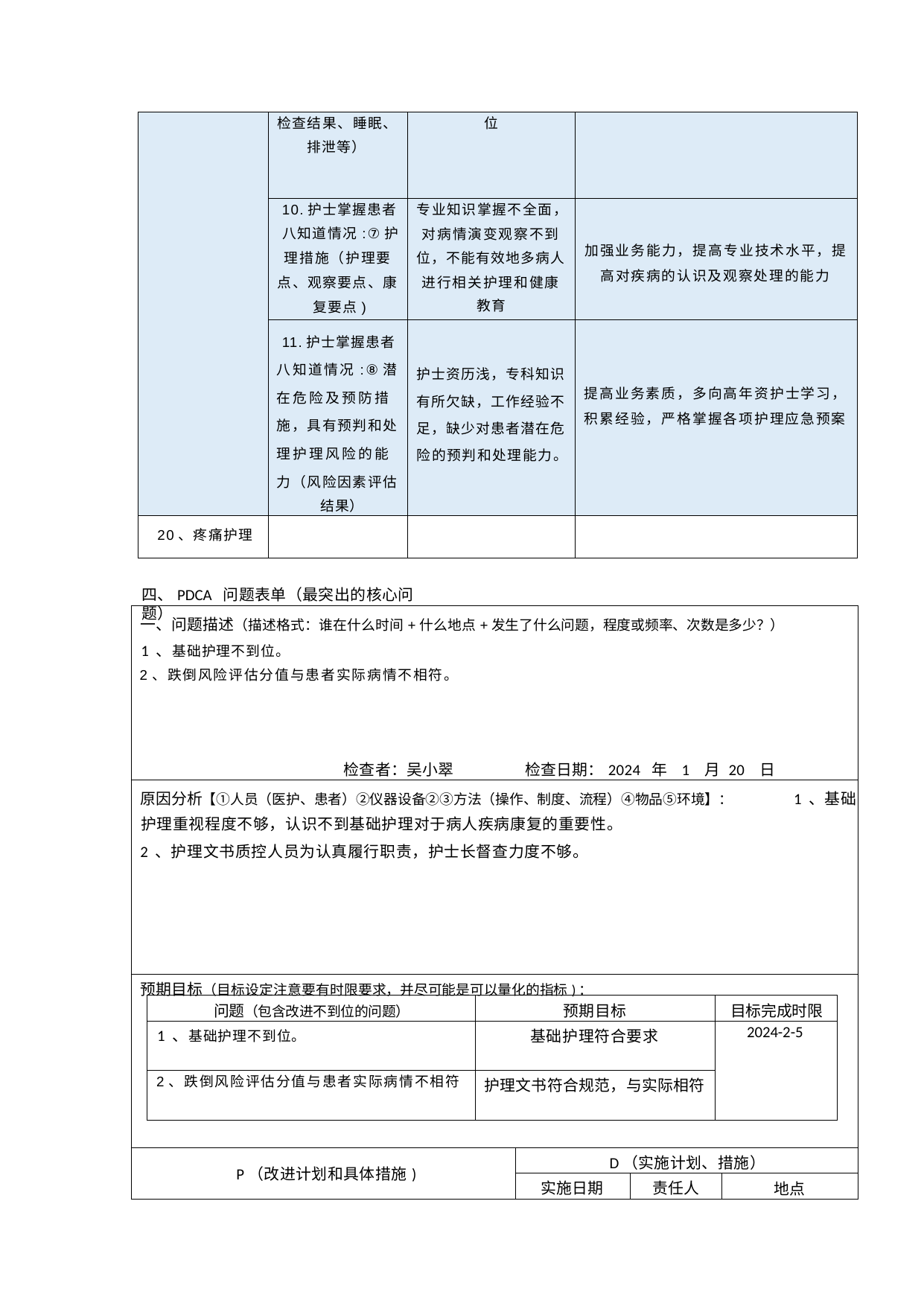

|  | 检查结果、睡眠、 排泄等） | 位 |  |
| --- | --- | --- | --- |
|  | 10.护士掌握患者 八知道情况:⑦护 理措施（护理要 点、观察要点、康 复要点) | 专业知识掌握不全面， 对病情演变观察不到 位，不能有效地多病人 进行相关护理和健康 教育 | 加强业务能力，提高专业技术水平，提 高对疾病的认识及观察处理的能力 |
|  | 11.护士掌握患者 八知道情况:⑧潜 在危险及预防措 施，具有预判和处 理护理风险的能 力（风险因素评估 结果） | 护士资历浅，专科知识 有所欠缺，工作经验不 足，缺少对患者潜在危 险的预判和处理能力。 | 提高业务素质，多向高年资护士学习， 积累经验，严格掌握各项护理应急预案 |
| 20、疼痛护理 |  |  |  |

四、PDCA 问题表单（最突出的核心问题）
| 一、问题描述（描述格式：谁在什么时间+什么地点+发生了什么问题，程度或频率、次数是多少？） 1 、基础护理不到位。 2、跌倒风险评估分值与患者实际病情不相符。 检查者：吴小翠 检查日期：2024 年 1 月 20 日 |  |  |  |
| --- | --- | --- | --- |
| 原因分析【①人员（医护、患者）②仪器设备②③方法（操作、制度、流程）④物品⑤环境】： 1 、基础护理重视程度不够，认识不到基础护理对于病人疾病康复的重要性。 2 、护理文书质控人员为认真履行职责，护士长督查力度不够。 |  |  |  |
| 预期目标（目标设定注意要有时限要求，并尽可能是可以量化的指标)： |  |  |  |
| P（改进计划和具体措施) | D（实施计划、措施） |  |  |
|  | 实施日期 | 责任人 | 地点 |
| 问题（包含改进不到位的问题） | 预期目标 | 目标完成时限 |
| --- | --- | --- |
| 1 、基础护理不到位。 | 基础护理符合要求 | 2024-2-5 |
| 2、跌倒风险评估分值与患者实际病情不相符 | 护理文书符合规范，与实际相符 |  |